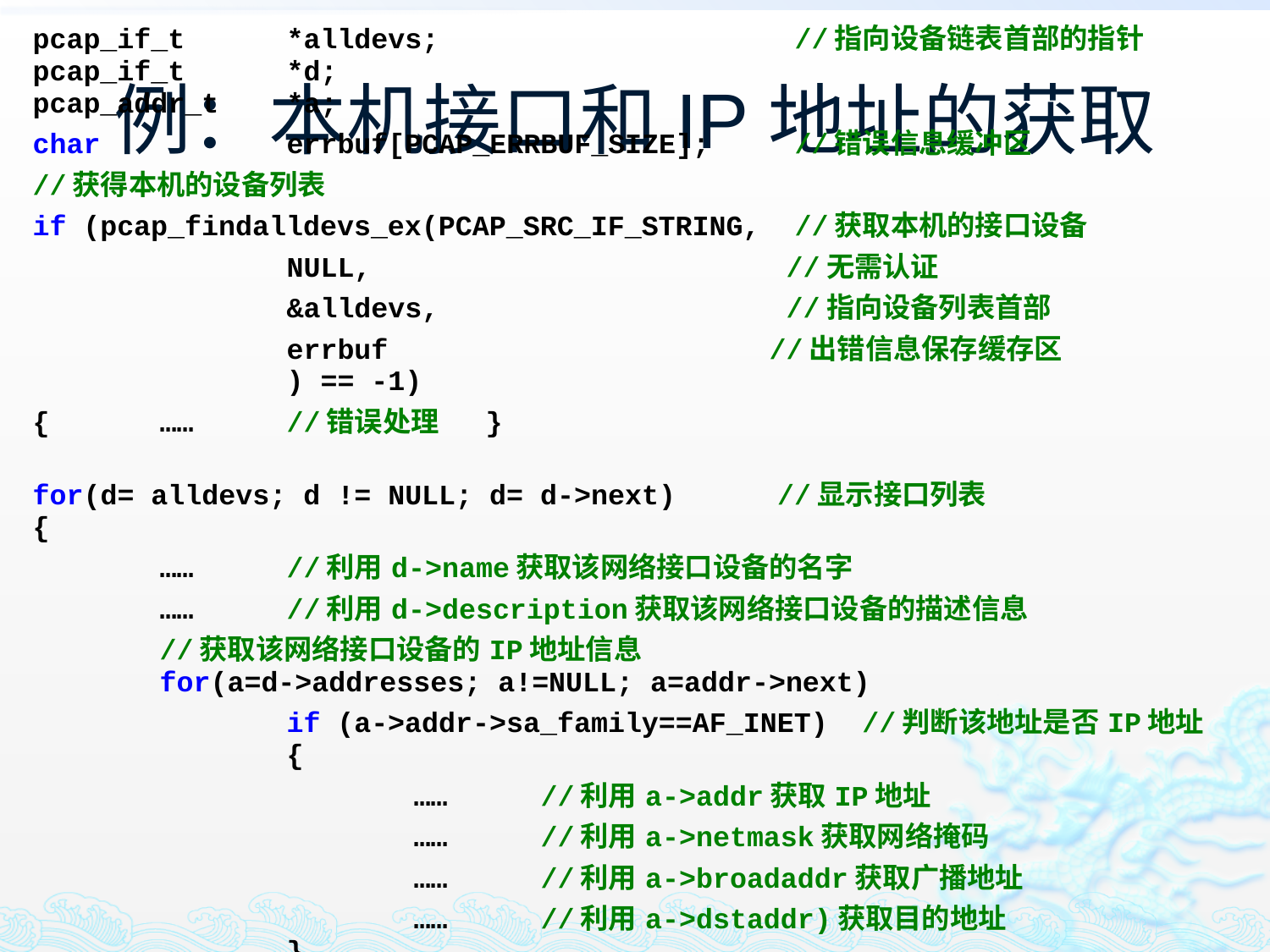

| pcap\_if\_t \*alldevs; //指向设备链表首部的指针 pcap\_if\_t \*d; pcap\_addr\_t \*a; char errbuf[PCAP\_ERRBUF\_SIZE]; //错误信息缓冲区 //获得本机的设备列表 if (pcap\_findalldevs\_ex(PCAP\_SRC\_IF\_STRING, //获取本机的接口设备 NULL, //无需认证 &alldevs, //指向设备列表首部 errbuf //出错信息保存缓存区 ) == -1) { …… //错误处理 } for(d= alldevs; d != NULL; d= d->next) //显示接口列表 { …… //利用d->name获取该网络接口设备的名字 …… //利用d->description获取该网络接口设备的描述信息 //获取该网络接口设备的IP地址信息 for(a=d->addresses; a!=NULL; a=addr->next) if (a->addr->sa\_family==AF\_INET) //判断该地址是否IP地址 { …… //利用a->addr获取IP地址 …… //利用a->netmask获取网络掩码 …… //利用a->broadaddr获取广播地址 …… //利用a->dstaddr)获取目的地址 } } pcap\_freealldevs(alldevs); //释放设备列表 |
| --- |
# 例：本机接口和IP地址的获取